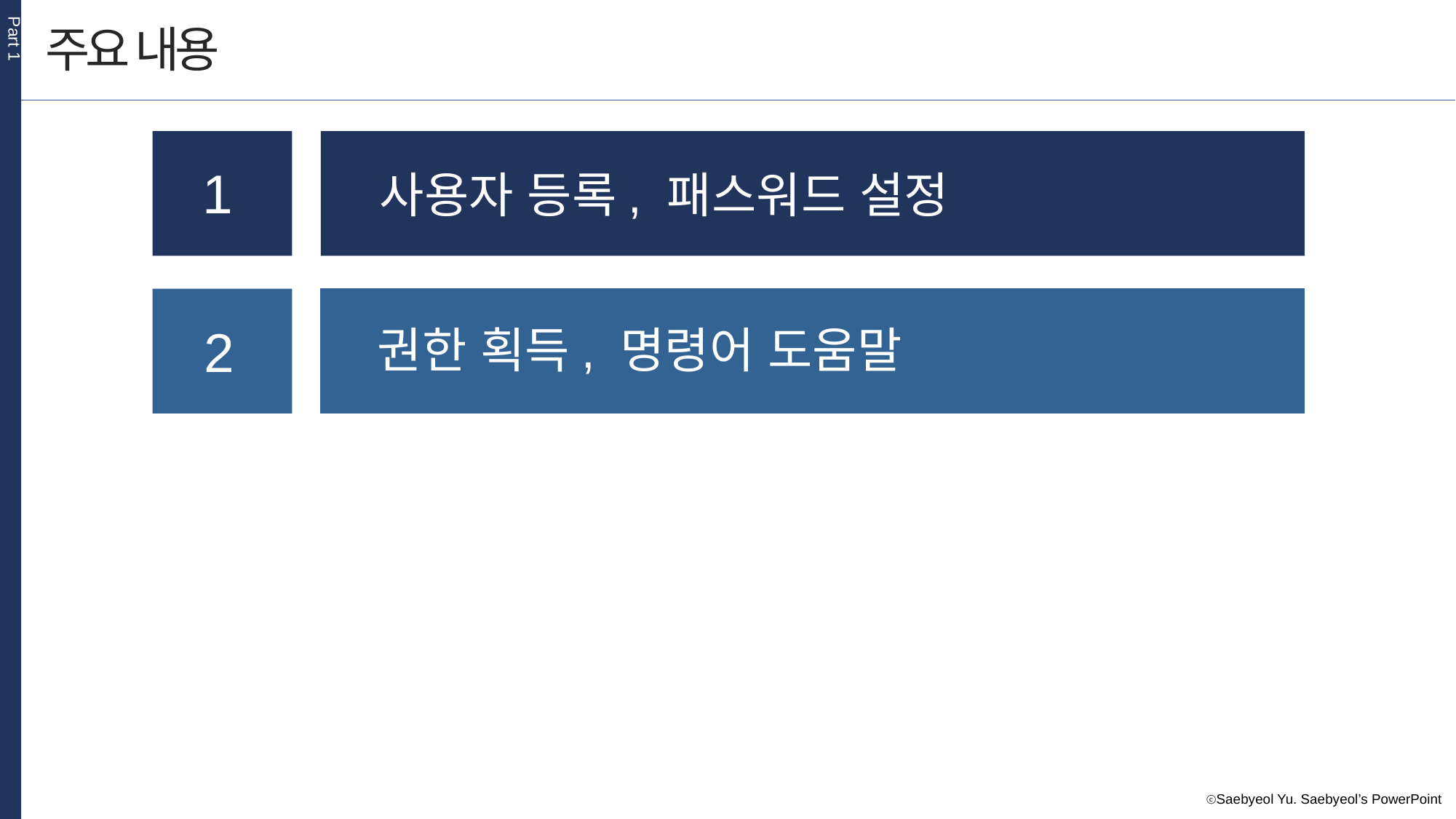

Part 1
주요 내용

1
사용자 등록, 패스워드 설정

2
권한 획득, 명령어 도움말